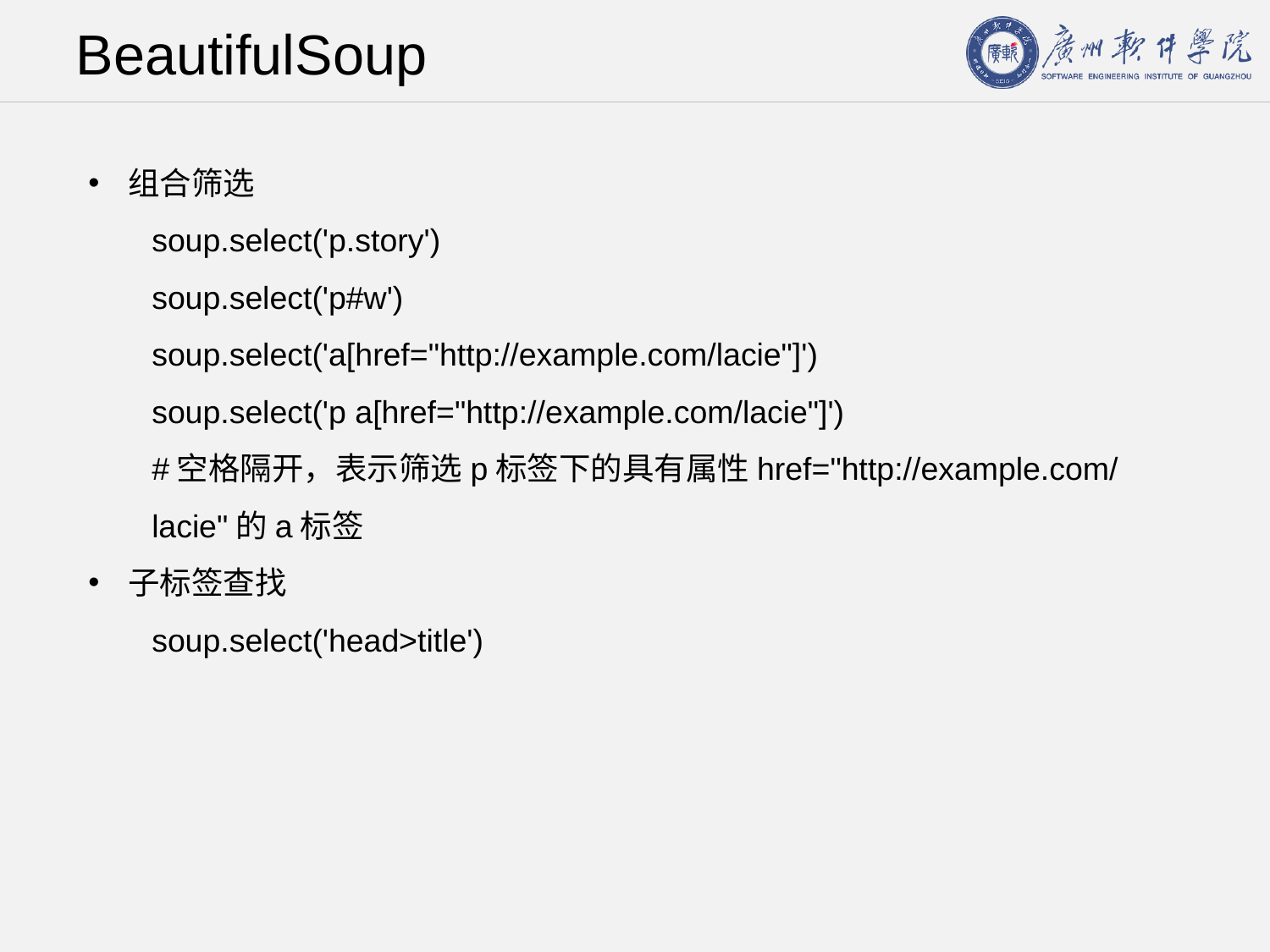

# BeautifulSoup
组合筛选
soup.select('p.story')
soup.select('p#w')
soup.select('a[href="http://example.com/lacie"]')
soup.select('p a[href="http://example.com/lacie"]')
#空格隔开，表示筛选p标签下的具有属性href="http://example.com/lacie"的a标签
子标签查找
soup.select('head>title')